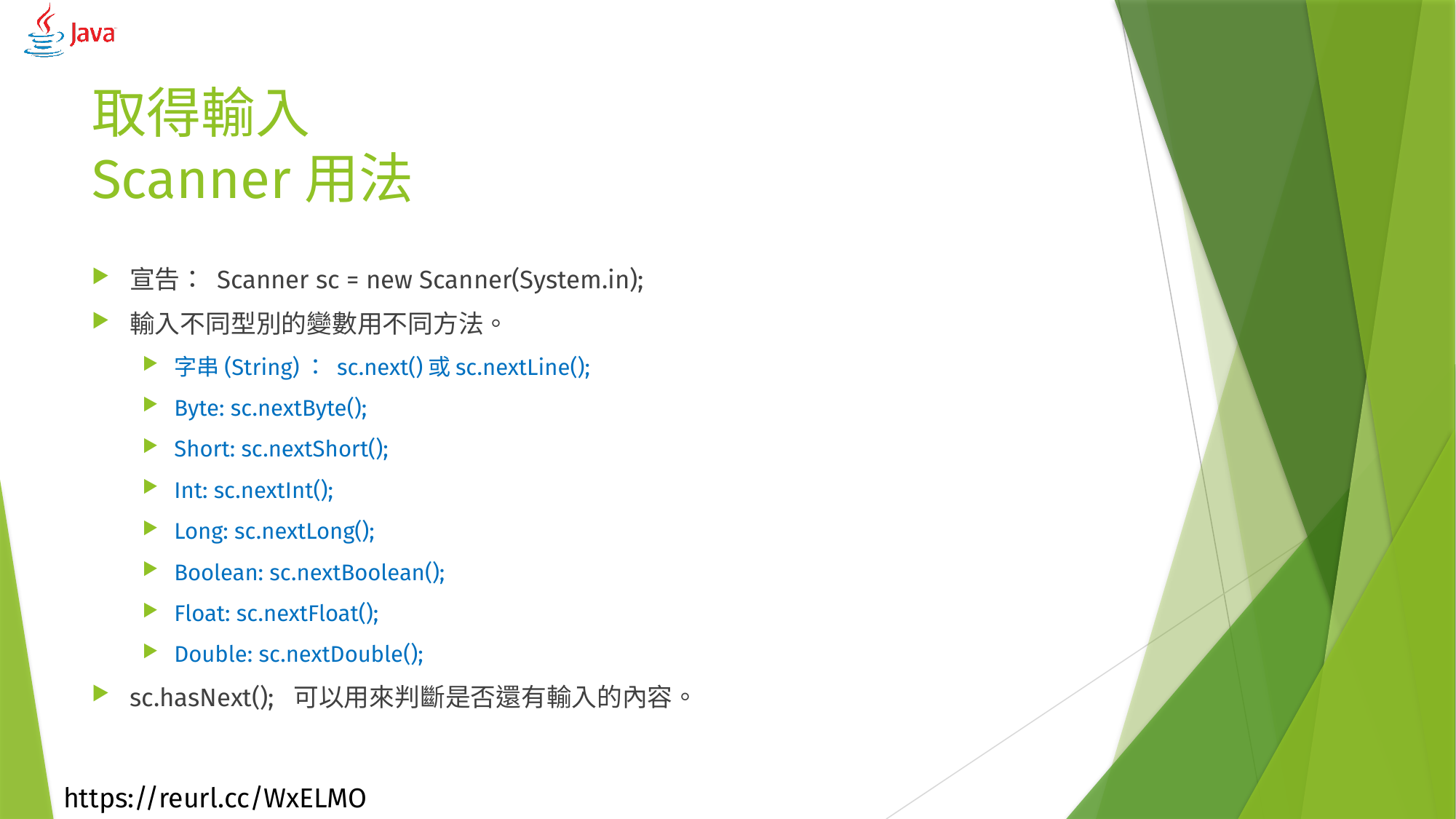

# 取得輸入 Scanner用法
宣告： Scanner sc = new Scanner(System.in);
輸入不同型別的變數用不同方法。
字串(String)： sc.next()或sc.nextLine();
Byte: sc.nextByte();
Short: sc.nextShort();
Int: sc.nextInt();
Long: sc.nextLong();
Boolean: sc.nextBoolean();
Float: sc.nextFloat();
Double: sc.nextDouble();
sc.hasNext();  可以用來判斷是否還有輸入的內容。